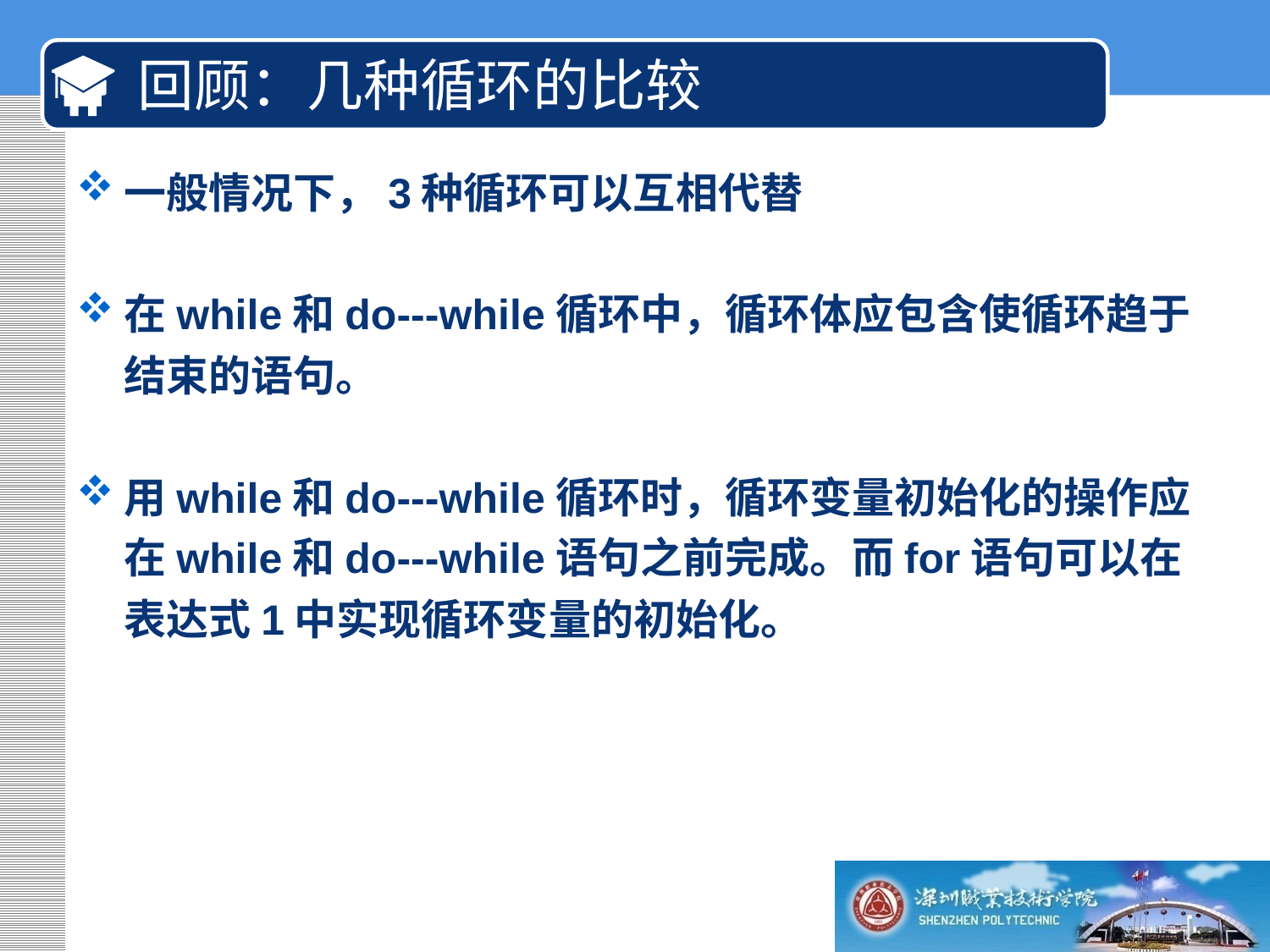

# 回顾：几种循环的比较
一般情况下，3种循环可以互相代替

在while和do---while循环中，循环体应包含使循环趋于结束的语句。

用while和do---while循环时，循环变量初始化的操作应在while和do---while语句之前完成。而for语句可以在表达式1中实现循环变量的初始化。